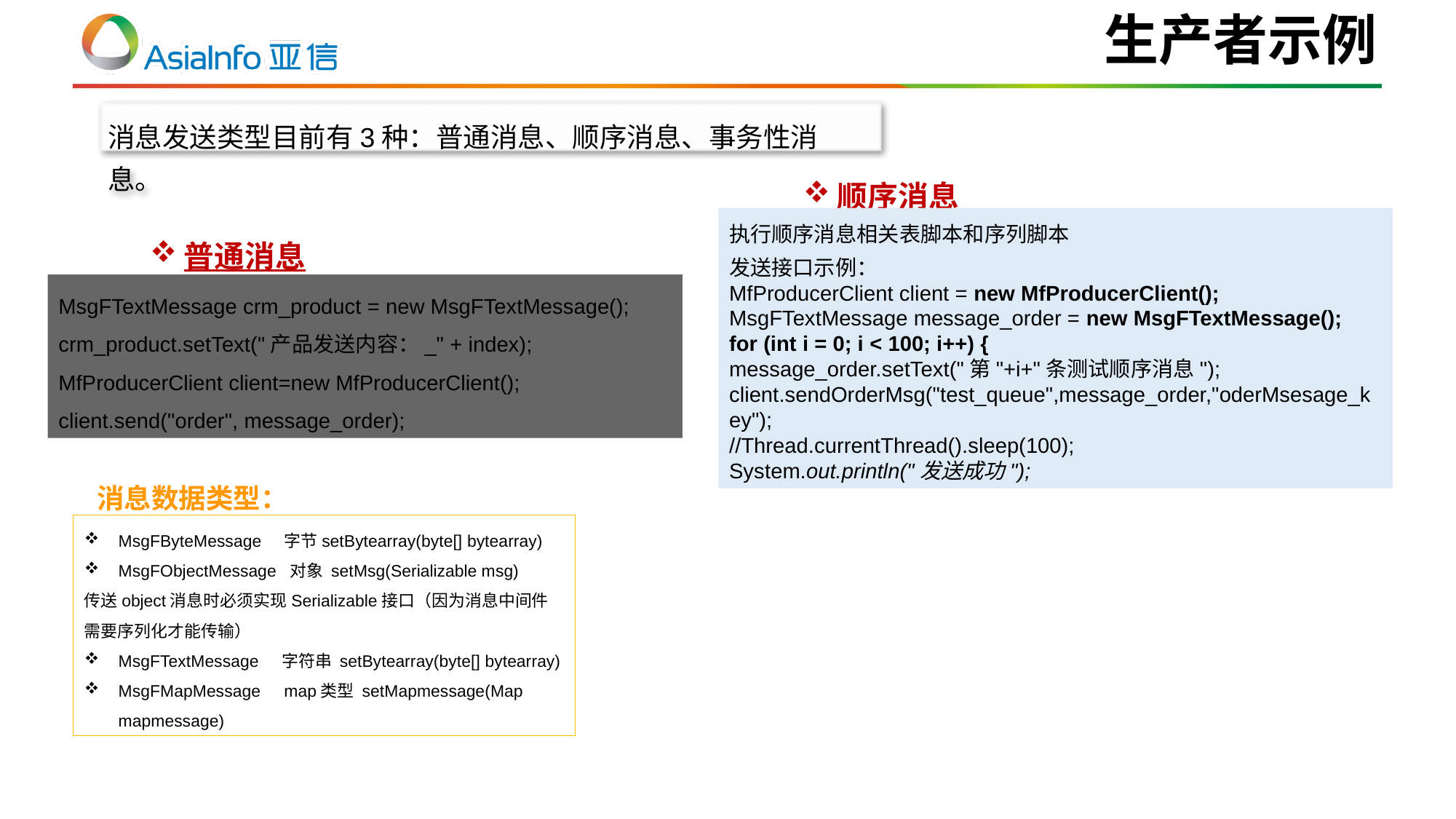

# 生产者示例
消息发送类型目前有3种：普通消息、顺序消息、事务性消息。
顺序消息
执行顺序消息相关表脚本和序列脚本
发送接口示例：
MfProducerClient client = new MfProducerClient();
MsgFTextMessage message_order = new MsgFTextMessage();
for (int i = 0; i < 100; i++) {
message_order.setText("第"+i+"条测试顺序消息");
client.sendOrderMsg("test_queue",message_order,"oderMsesage_key");
//Thread.currentThread().sleep(100);
System.out.println("发送成功");
普通消息
MsgFTextMessage crm_product = new MsgFTextMessage();
crm_product.setText("产品发送内容：_" + index);
MfProducerClient client=new MfProducerClient();
client.send("order", message_order);
消息数据类型：
MsgFByteMessage    字节setBytearray(byte[] bytearray)
MsgFObjectMessage  对象 setMsg(Serializable msg)
传送object消息时必须实现Serializable接口（因为消息中间件需要序列化才能传输）
MsgFTextMessage    字符串 setBytearray(byte[] bytearray)
MsgFMapMessage     map类型 setMapmessage(Map mapmessage)